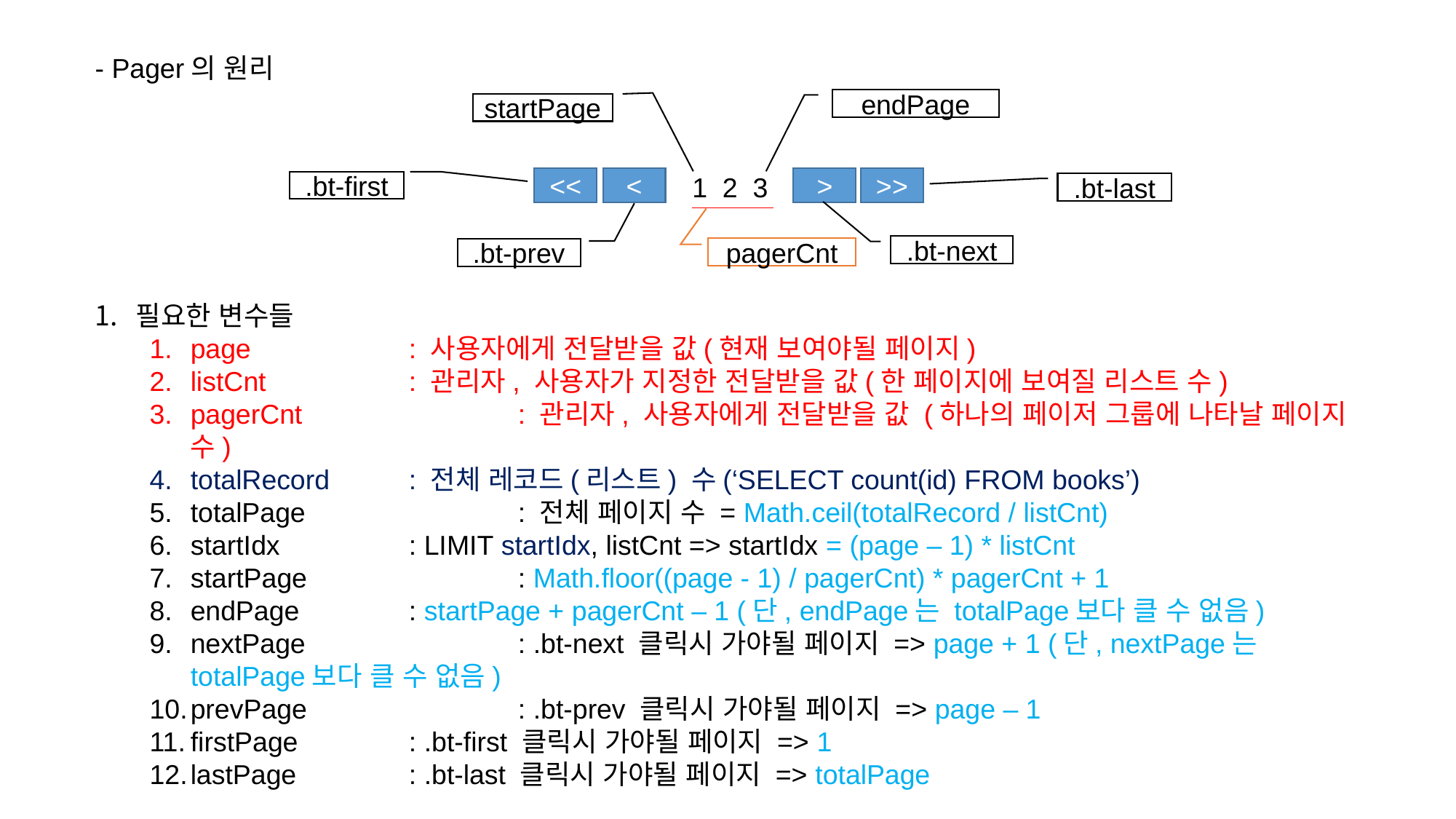

- Pager의 원리
endPage
startPage
1  2  3
<<
<
>
>>
.bt-first
.bt-last
.bt-next
pagerCnt
.bt-prev
필요한 변수들
page		: 사용자에게 전달받을 값(현재 보여야될 페이지)
listCnt		: 관리자, 사용자가 지정한 전달받을 값(한 페이지에 보여질 리스트 수)
pagerCnt		: 관리자, 사용자에게 전달받을 값 (하나의 페이저 그룹에 나타날 페이지 수)
totalRecord 	: 전체 레코드(리스트) 수(‘SELECT count(id) FROM books’)
totalPage		: 전체 페이지 수 = Math.ceil(totalRecord / listCnt)
startIdx		: LIMIT startIdx, listCnt => startIdx = (page – 1) * listCnt
startPage		: Math.floor((page - 1) / pagerCnt) * pagerCnt + 1
endPage		: startPage + pagerCnt – 1 (단, endPage는 totalPage보다 클 수 없음)
nextPage		: .bt-next 클릭시 가야될 페이지 => page + 1 (단, nextPage는 totalPage보다 클 수 없음)
prevPage		: .bt-prev 클릭시 가야될 페이지 => page – 1
firstPage		: .bt-first 클릭시 가야될 페이지 => 1
lastPage		: .bt-last 클릭시 가야될 페이지 => totalPage